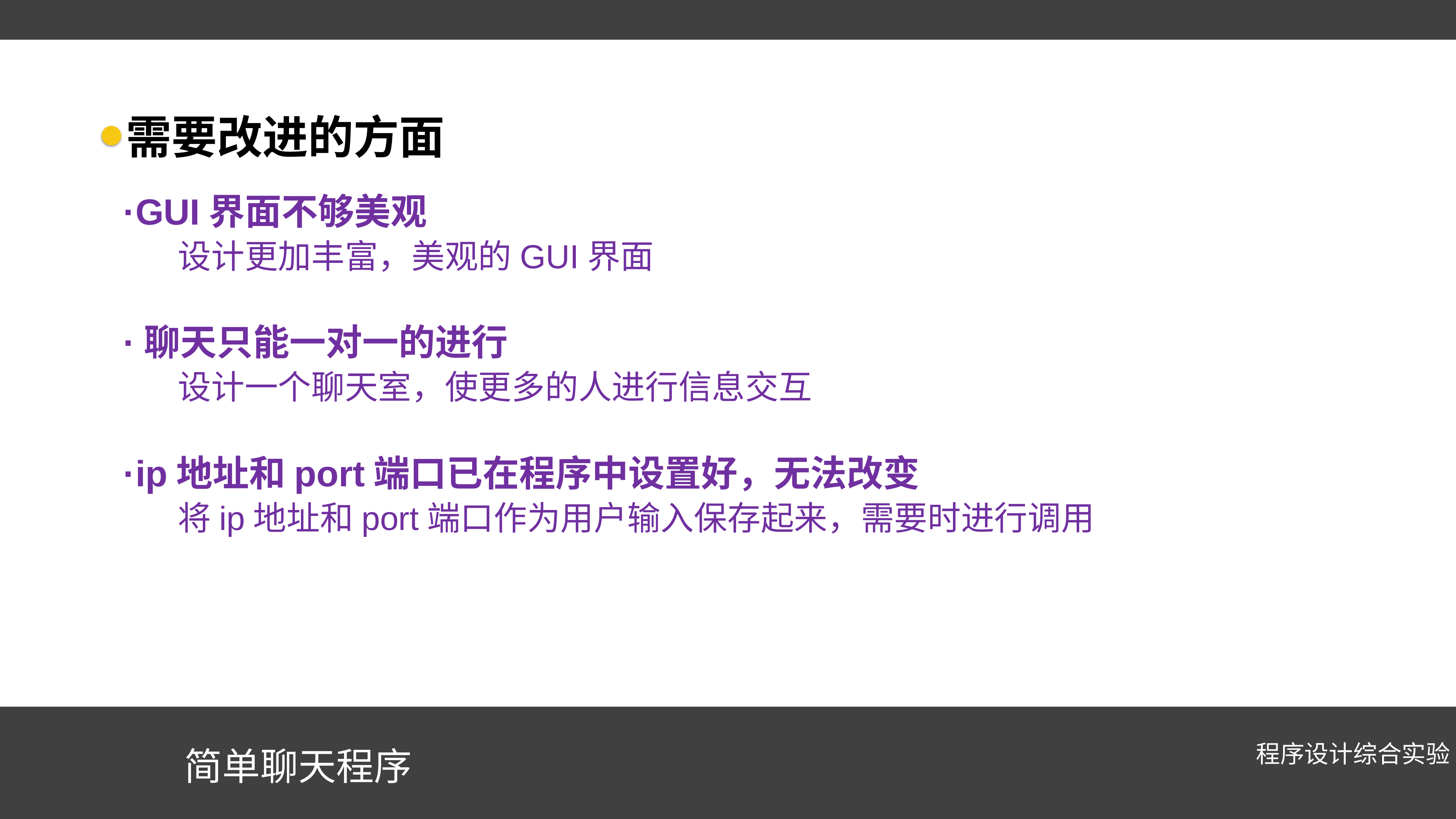

需要改进的方面

·GUI界面不够美观
	设计更加丰富，美观的GUI界面

·聊天只能一对一的进行
	设计一个聊天室，使更多的人进行信息交互

·ip地址和port端口已在程序中设置好，无法改变
	将ip地址和port端口作为用户输入保存起来，需要时进行调用
简单聊天程序